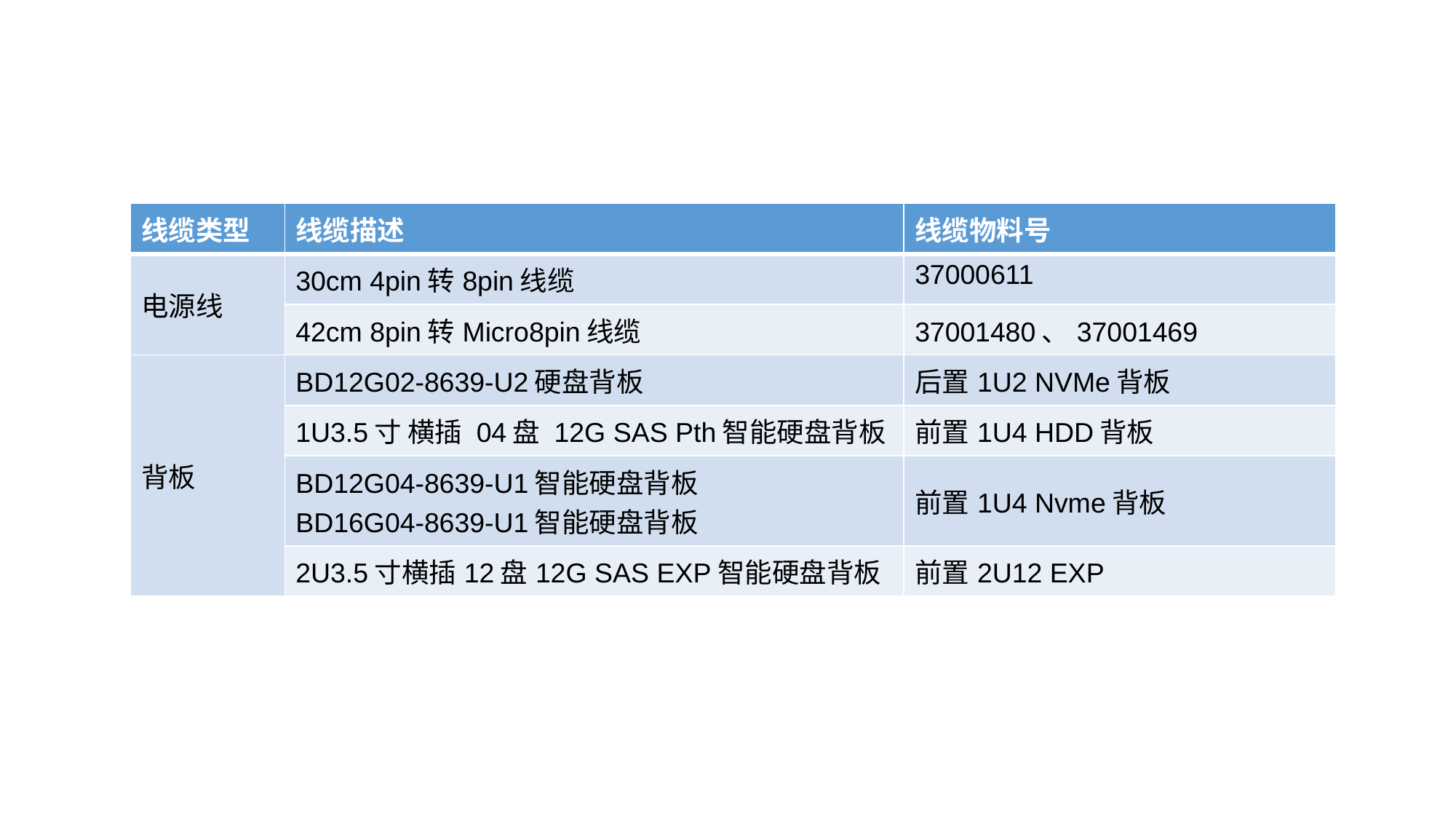

| 线缆类型 | 线缆描述 | 线缆物料号 |
| --- | --- | --- |
| 电源线 | 30cm 4pin转8pin线缆 | 37000611 |
|  | 42cm 8pin转Micro8pin线缆 | 37001480、37001469 |
| 背板 | BD12G02-8639-U2硬盘背板 | 后置1U2 NVMe背板 |
|  | 1U3.5寸 横插 04盘 12G SAS Pth智能硬盘背板 | 前置1U4 HDD背板 |
|  | BD12G04-8639-U1智能硬盘背板 BD16G04-8639-U1智能硬盘背板 | 前置1U4 Nvme背板 |
|  | 2U3.5寸横插12盘12G SAS EXP智能硬盘背板 | 前置2U12 EXP |